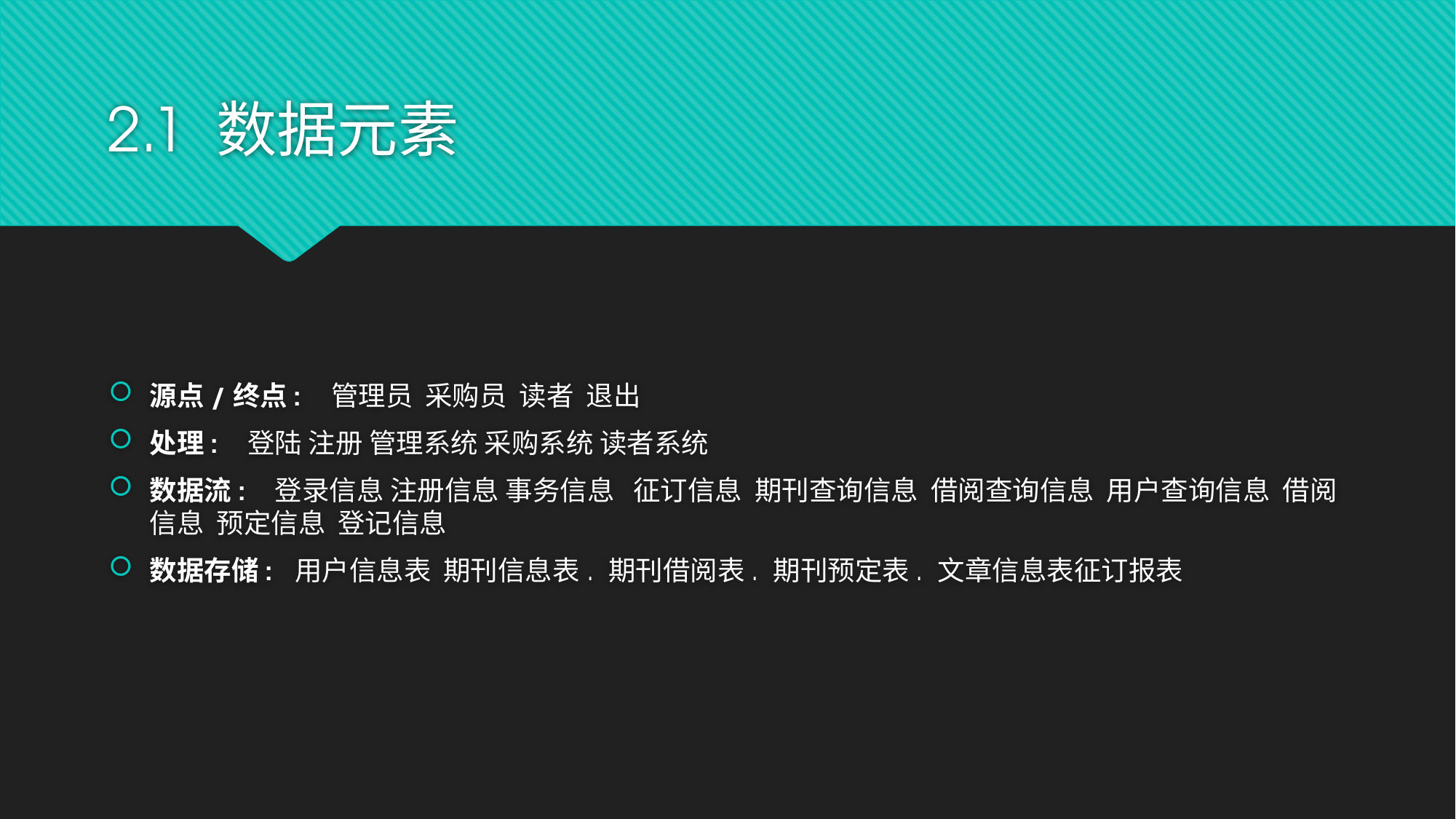

# 2.1 数据元素
源点/终点:   管理员  采购员  读者  退出
处理:   登陆 注册 管理系统 采购系统 读者系统
数据流:   登录信息 注册信息 事务信息   征订信息  期刊查询信息  借阅查询信息  用户查询信息  借阅信息  预定信息  登记信息
数据存储:  用户信息表  期刊信息表. 期刊借阅表. 期刊预定表. 文章信息表征订报表